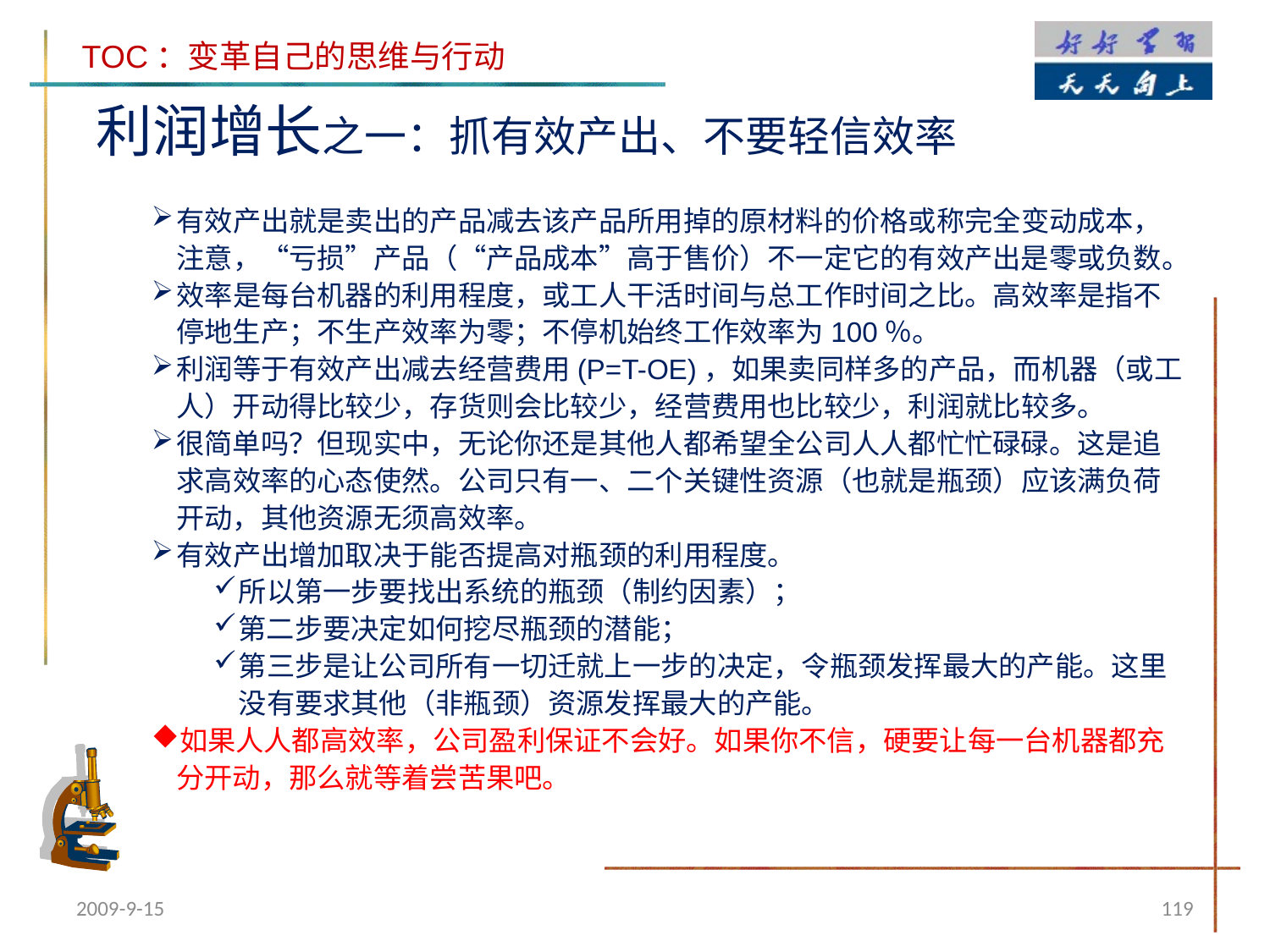

利润增长之一：抓有效产出、不要轻信效率
有效产出就是卖出的产品减去该产品所用掉的原材料的价格或称完全变动成本，注意，“亏损”产品（“产品成本”高于售价）不一定它的有效产出是零或负数。
效率是每台机器的利用程度，或工人干活时间与总工作时间之比。高效率是指不停地生产；不生产效率为零；不停机始终工作效率为100％。
利润等于有效产出减去经营费用(P=T-OE)，如果卖同样多的产品，而机器（或工人）开动得比较少，存货则会比较少，经营费用也比较少，利润就比较多。
很简单吗？但现实中，无论你还是其他人都希望全公司人人都忙忙碌碌。这是追求高效率的心态使然。公司只有一、二个关键性资源（也就是瓶颈）应该满负荷开动，其他资源无须高效率。
有效产出增加取决于能否提高对瓶颈的利用程度。
所以第一步要找出系统的瓶颈（制约因素）；
第二步要决定如何挖尽瓶颈的潜能；
第三步是让公司所有一切迁就上一步的决定，令瓶颈发挥最大的产能。这里没有要求其他（非瓶颈）资源发挥最大的产能。
如果人人都高效率，公司盈利保证不会好。如果你不信，硬要让每一台机器都充分开动，那么就等着尝苦果吧。
2009-9-15
119